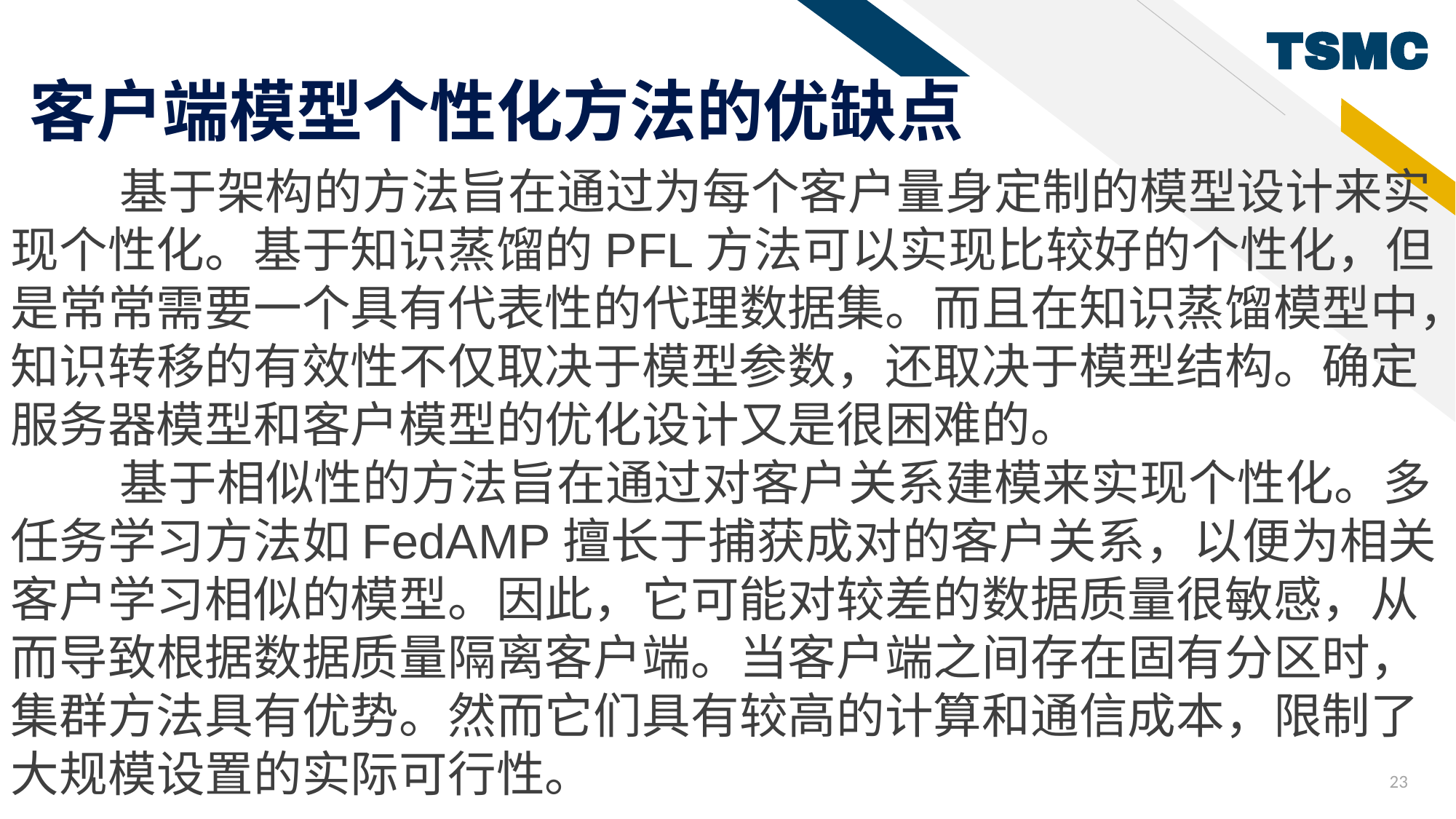

客户端模型个性化方法的优缺点
	基于架构的方法旨在通过为每个客户量身定制的模型设计来实现个性化。基于知识蒸馏的PFL方法可以实现比较好的个性化，但是常常需要一个具有代表性的代理数据集。而且在知识蒸馏模型中，知识转移的有效性不仅取决于模型参数，还取决于模型结构。确定服务器模型和客户模型的优化设计又是很困难的。
	基于相似性的方法旨在通过对客户关系建模来实现个性化。多任务学习方法如FedAMP擅长于捕获成对的客户关系，以便为相关客户学习相似的模型。因此，它可能对较差的数据质量很敏感，从而导致根据数据质量隔离客户端。当客户端之间存在固有分区时，集群方法具有优势。然而它们具有较高的计算和通信成本，限制了大规模设置的实际可行性。
23